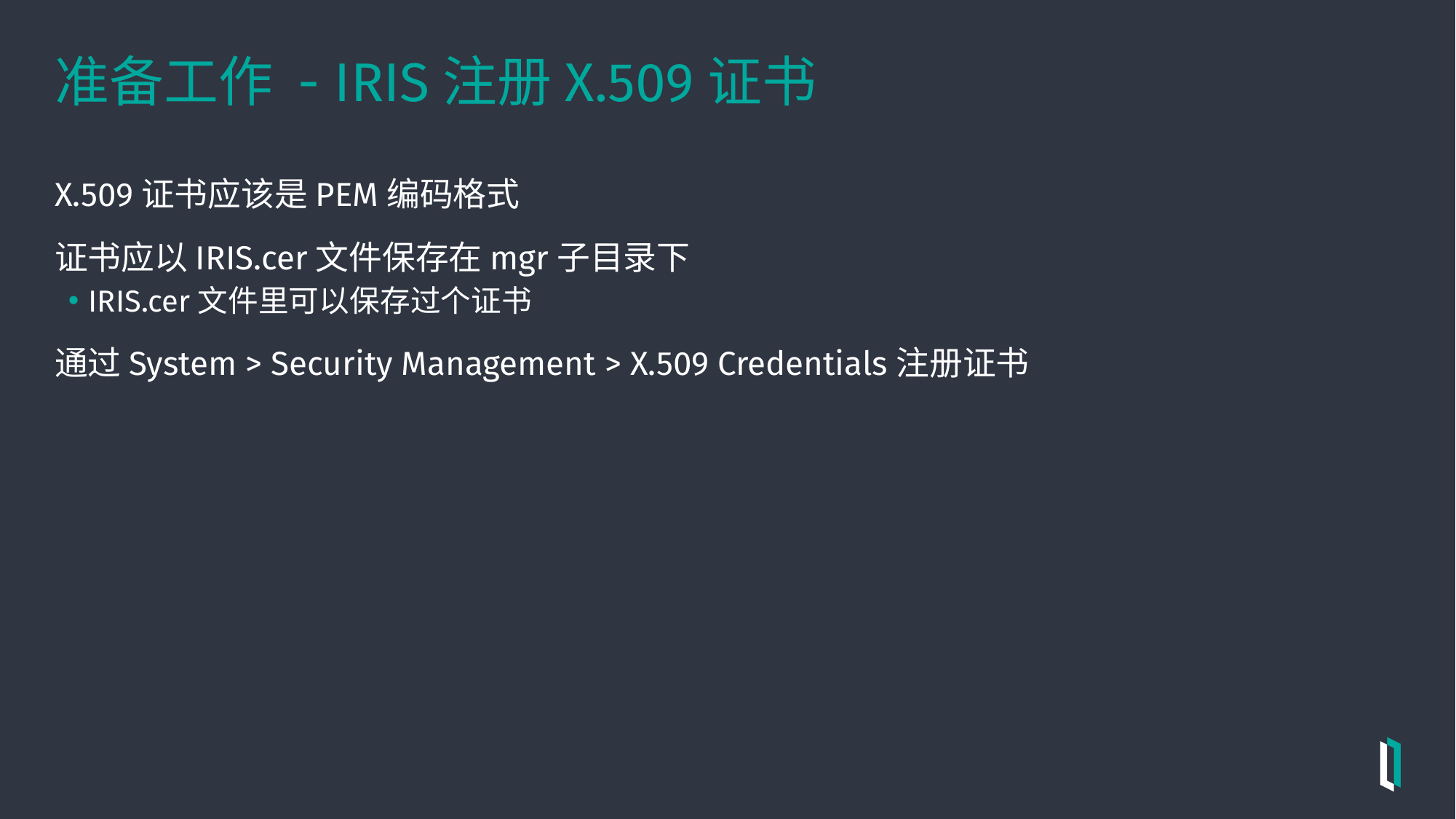

# 准备工作 - IRIS注册X.509证书
X.509证书应该是PEM编码格式
证书应以IRIS.cer文件保存在mgr子目录下
IRIS.cer文件里可以保存过个证书
通过System > Security Management > X.509 Credentials注册证书